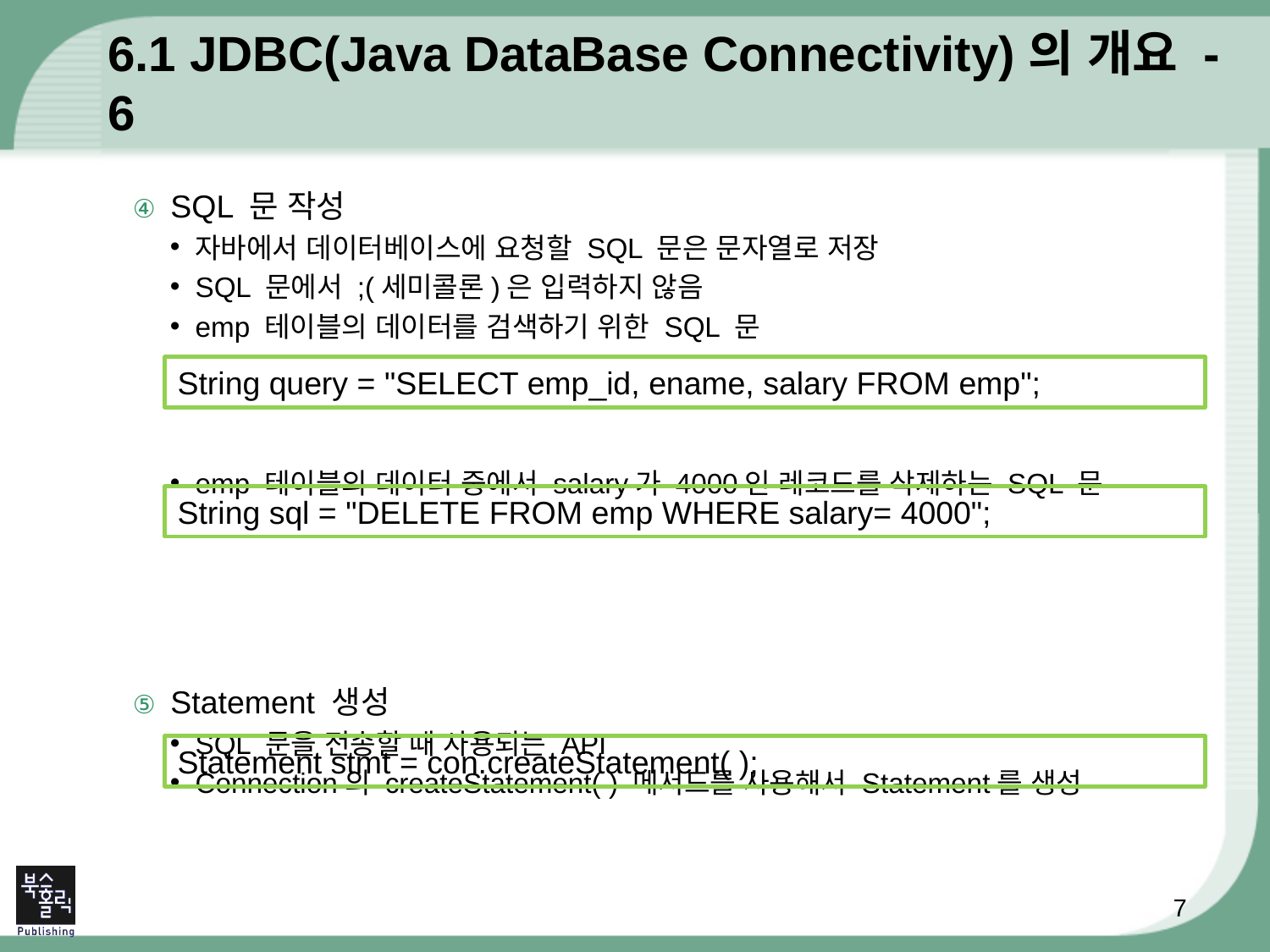

# 6.1 JDBC(Java DataBase Connectivity)의 개요 - 6
SQL 문 작성
자바에서 데이터베이스에 요청할 SQL 문은 문자열로 저장
SQL 문에서 ;(세미콜론)은 입력하지 않음
emp 테이블의 데이터를 검색하기 위한 SQL 문

emp 테이블의 데이터 중에서 salary가 4000인 레코드를 삭제하는 SQL 문

Statement 생성
SQL 문을 전송할 때 사용되는 API
Connection의 createStatement( ) 메서드를 사용해서 Statement를 생성
String query = "SELECT emp_id, ename, salary FROM emp";
String sql = "DELETE FROM emp WHERE salary= 4000";
Statement stmt = con.createStatement( );
7